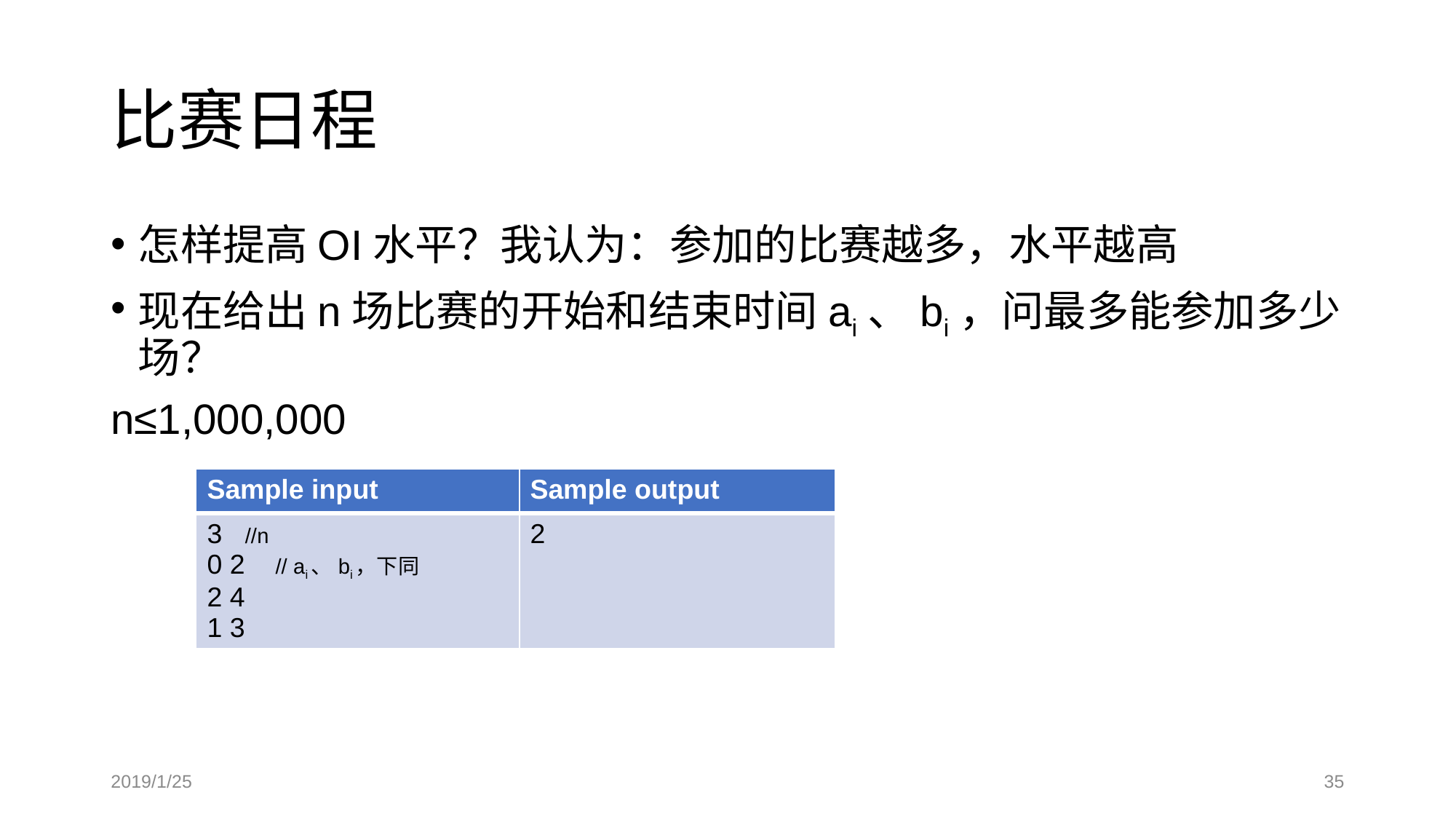

# 比赛日程
怎样提高OI水平？我认为：参加的比赛越多，水平越高
现在给出n场比赛的开始和结束时间ai、bi，问最多能参加多少场？
n≤1,000,000
| Sample input | Sample output |
| --- | --- |
| 3 //n 0 2 // ai、bi，下同 2 4 1 3 | 2 |
2019/1/25
35